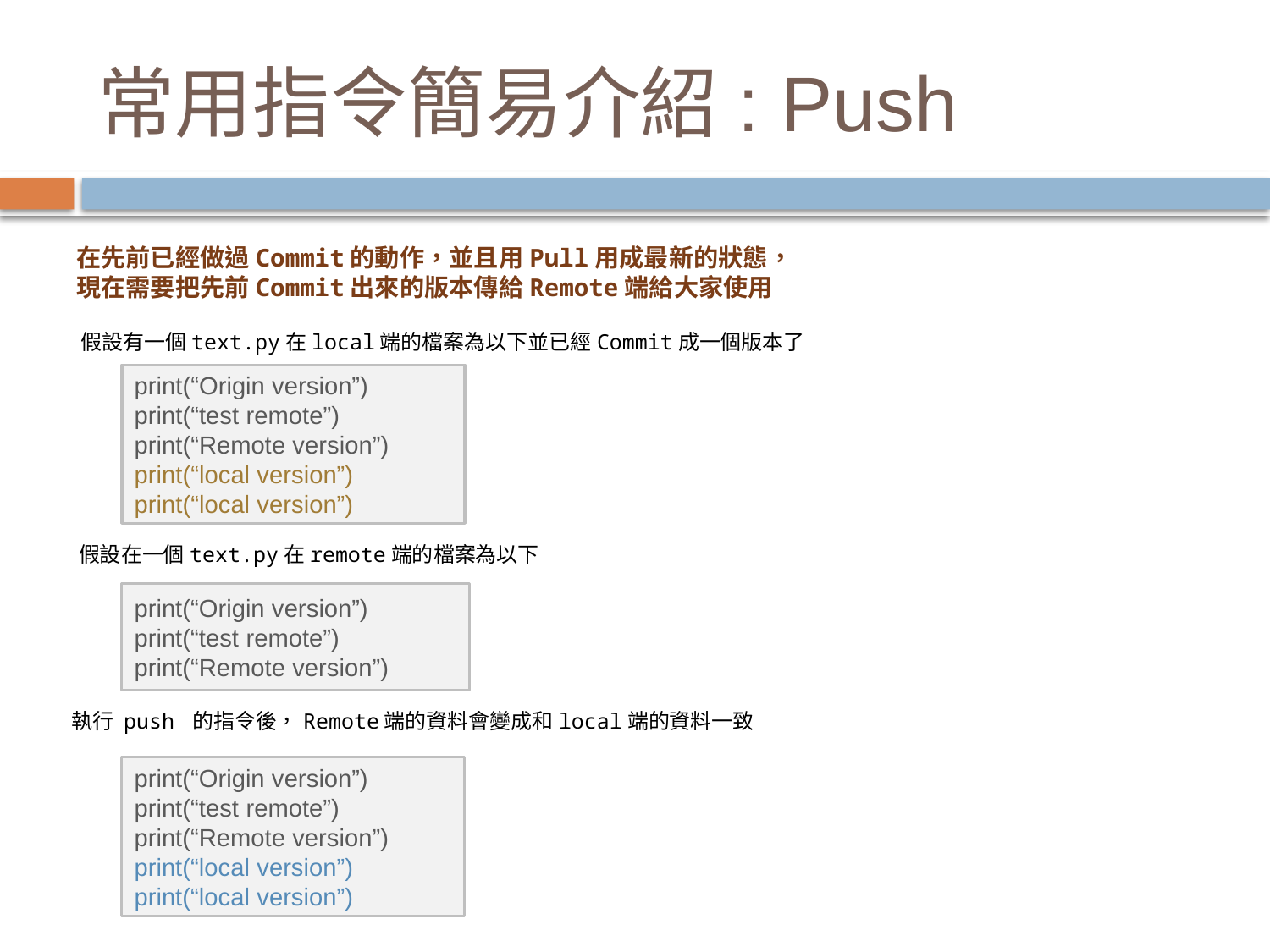

# 常用指令簡易介紹: Push
在先前已經做過Commit的動作，並且用Pull用成最新的狀態，
現在需要把先前Commit出來的版本傳給Remote端給大家使用
假設有一個text.py在local端的檔案為以下並已經Commit成一個版本了
print(“Origin version”)
print(“test remote”)
print(“Remote version”)
print(“local version”)
print(“local version”)
假設在一個text.py在remote端的檔案為以下
print(“Origin version”)
print(“test remote”)
print(“Remote version”)
執行 push 的指令後，Remote端的資料會變成和local端的資料一致
print(“Origin version”)
print(“test remote”)
print(“Remote version”)
print(“local version”)
print(“local version”)